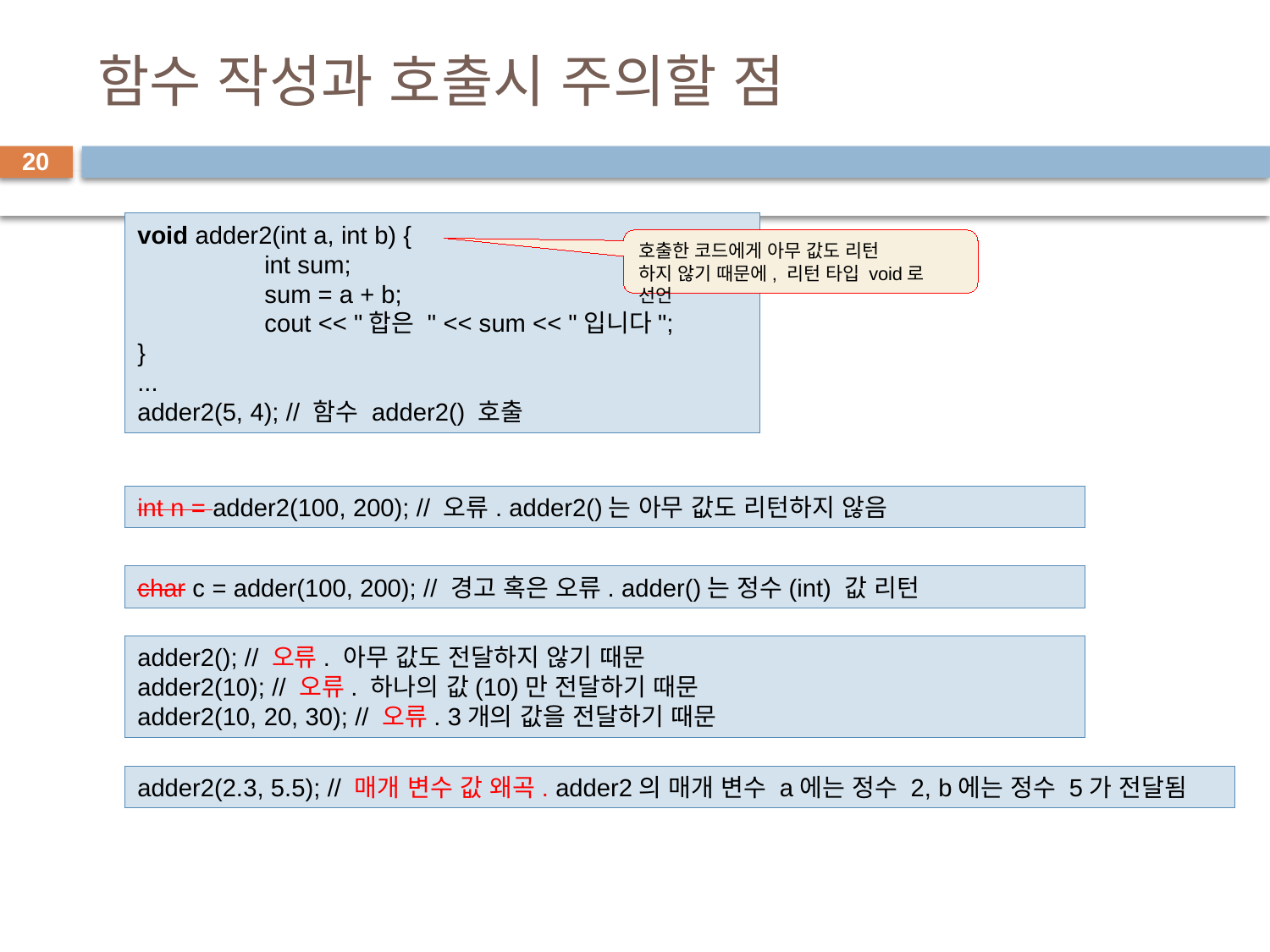

# 함수 작성과 호출시 주의할 점
20
void adder2(int a, int b) {
	int sum;
	sum = a + b;
	cout << "합은 " << sum << "입니다";
}
...
adder2(5, 4); // 함수 adder2() 호출
호출한 코드에게 아무 값도 리턴
하지 않기 때문에, 리턴 타입 void로 선언
int n = adder2(100, 200); // 오류. adder2()는 아무 값도 리턴하지 않음
char c = adder(100, 200); // 경고 혹은 오류. adder()는 정수(int) 값 리턴
adder2(); // 오류. 아무 값도 전달하지 않기 때문
adder2(10); // 오류. 하나의 값(10)만 전달하기 때문
adder2(10, 20, 30); // 오류. 3개의 값을 전달하기 때문
adder2(2.3, 5.5); // 매개 변수 값 왜곡. adder2의 매개 변수 a에는 정수 2, b에는 정수 5가 전달됨